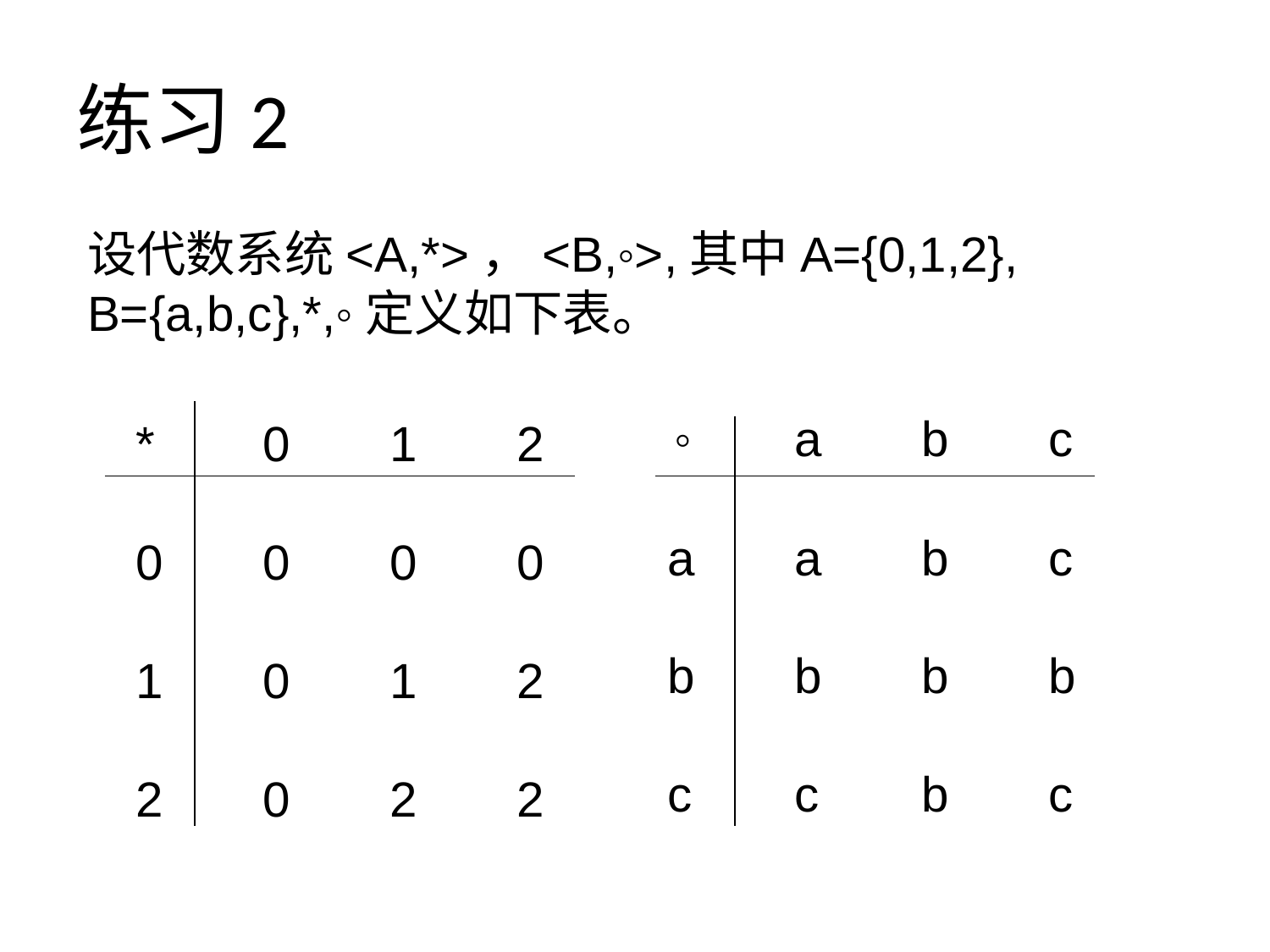

# 练习2
设代数系统<A,*>，<B,◦>,其中A={0,1,2},
B={a,b,c},*,◦定义如下表。
 ◦	a	b	c
a	a	b	c
b	b	b	b
c	c	b	c

*	0	1	2
0	0	0	0
1	0	1	2
2	0	2	2